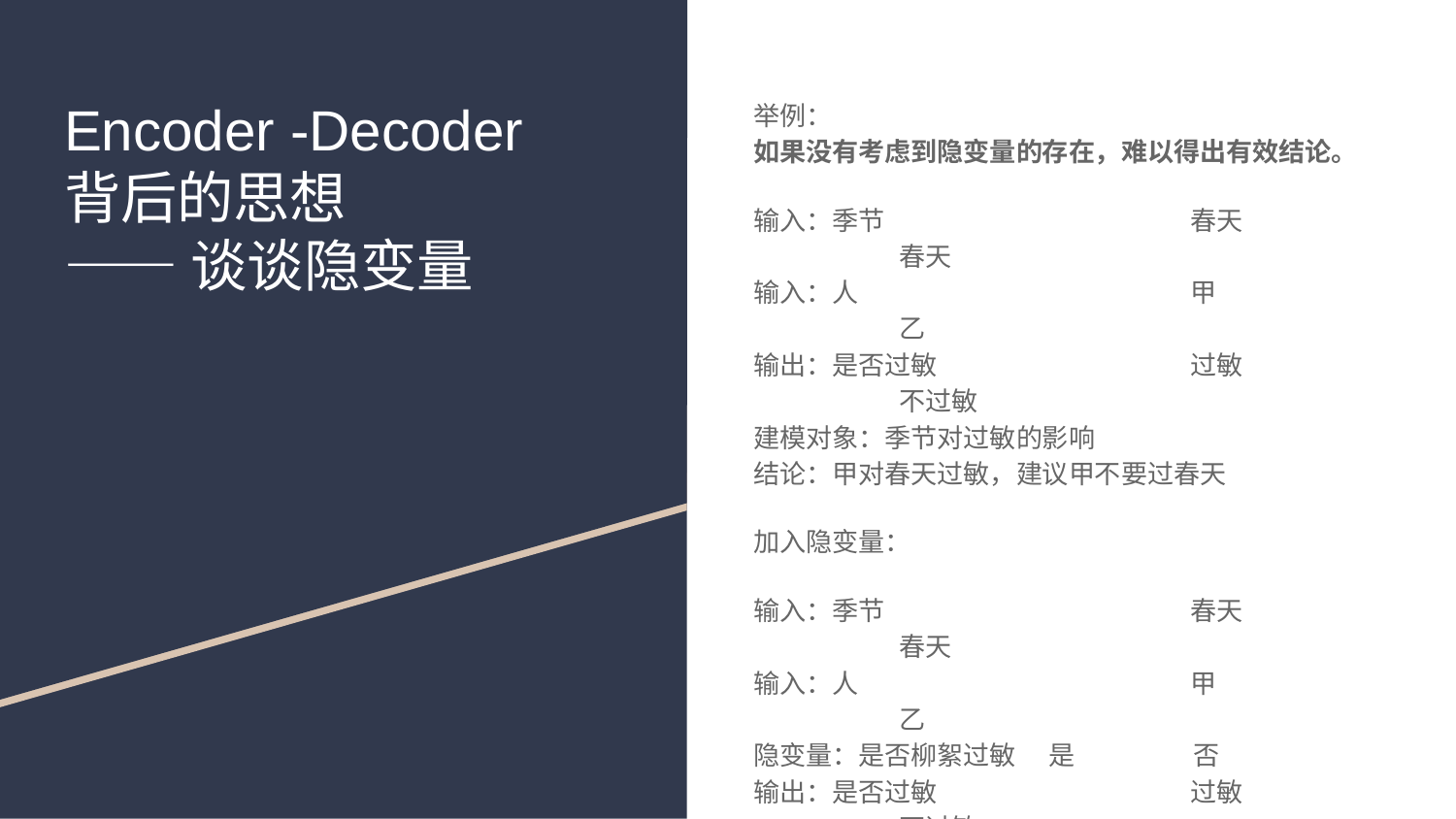

# Encoder -Decoder
背后的思想
——谈谈隐变量
举例：
如果没有考虑到隐变量的存在，难以得出有效结论。
输入：季节          		春天		春天
输入：人			甲		乙
输出：是否过敏  		过敏 		不过敏
建模对象：季节对过敏的影响
结论：甲对春天过敏，建议甲不要过春天
加入隐变量：
输入：季节          		春天		春天
输入：人			甲		乙
隐变量：是否柳絮过敏     是                  否
输出：是否过敏  		过敏 		不过敏
建模对象：季节对柳絮产生的影响+柳絮对每个人过敏的影响。
可能结论：甲对春天产生的柳絮过敏，建议春天时候，甲应该戴口罩出门。